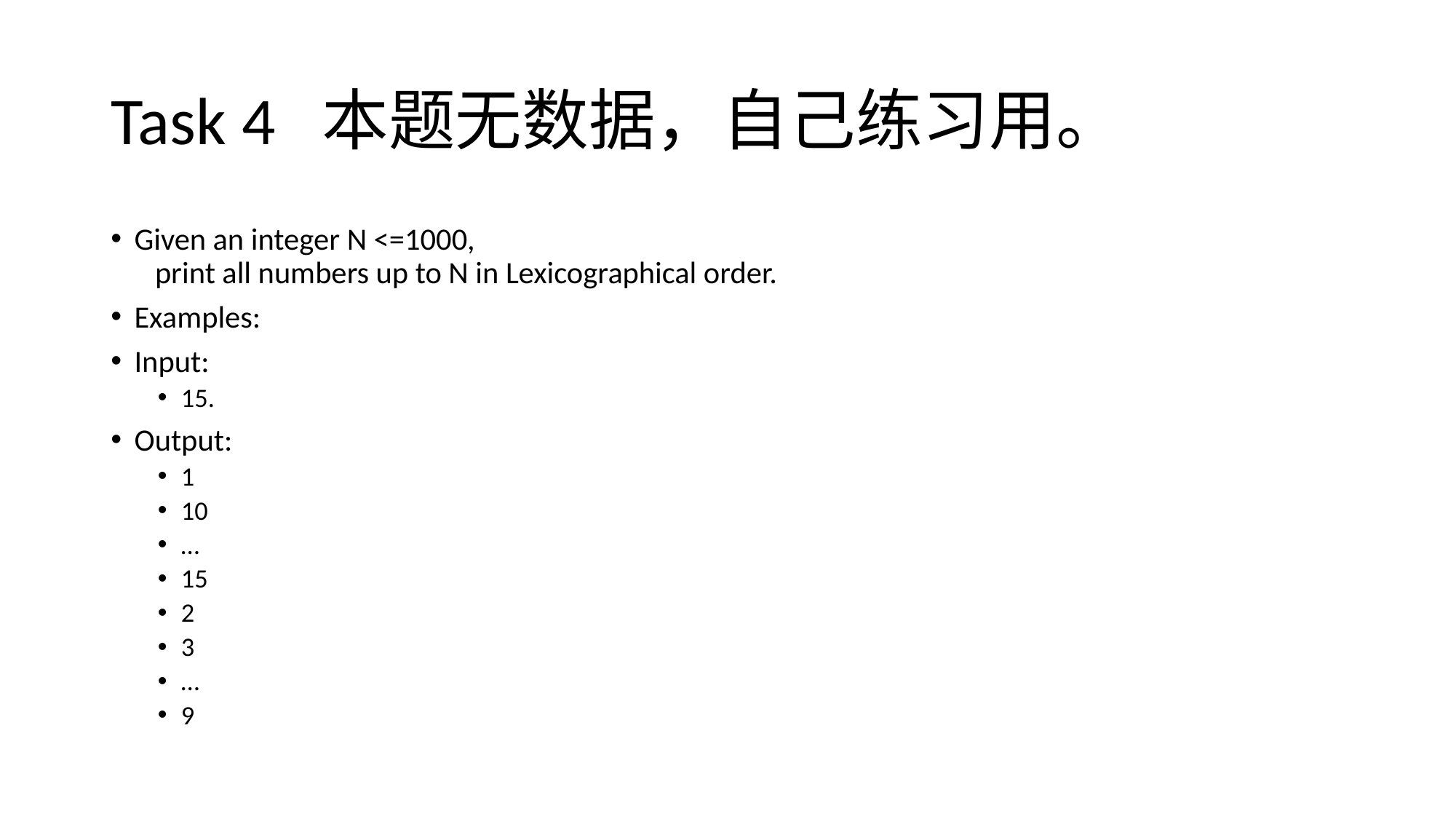

# Task 4  本题无数据，自己练习用。
Given an integer N <=1000,
   print all numbers up to N in Lexicographical order.
Examples:
Input:
15.
Output:
1
10
…
15
2
3
…
9